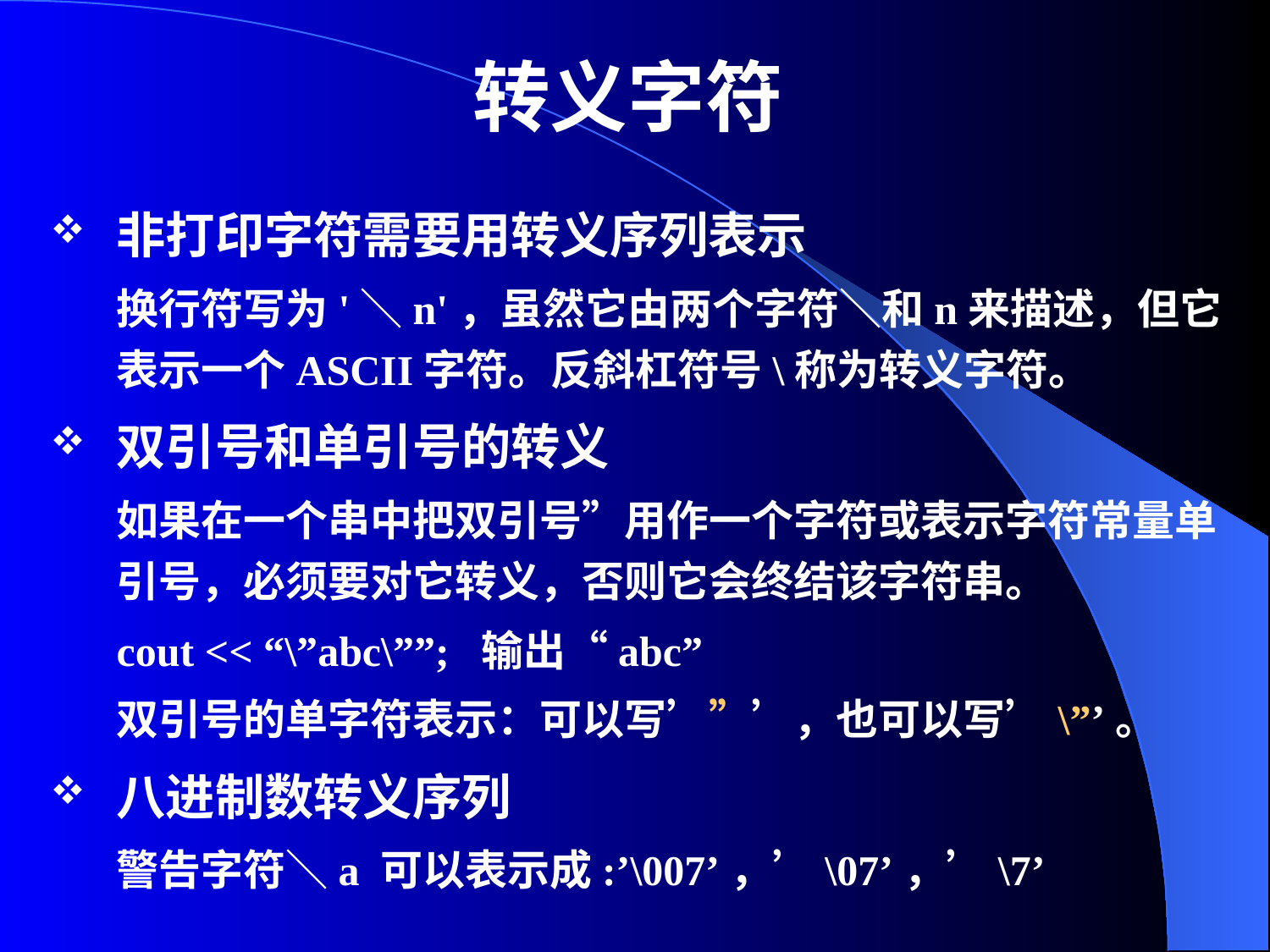

# 转义字符
非打印字符需要用转义序列表示
	换行符写为'＼n'，虽然它由两个字符＼和n来描述，但它表示一个ASCII字符。反斜杠符号\称为转义字符。
双引号和单引号的转义
	如果在一个串中把双引号”用作一个字符或表示字符常量单引号，必须要对它转义，否则它会终结该字符串。
	cout << “\”abc\””;  输出“abc”
	双引号的单字符表示：可以写’”’，也可以写’\”’。
八进制数转义序列
	警告字符＼a 可以表示成:’\007’，’\07’，’\7’